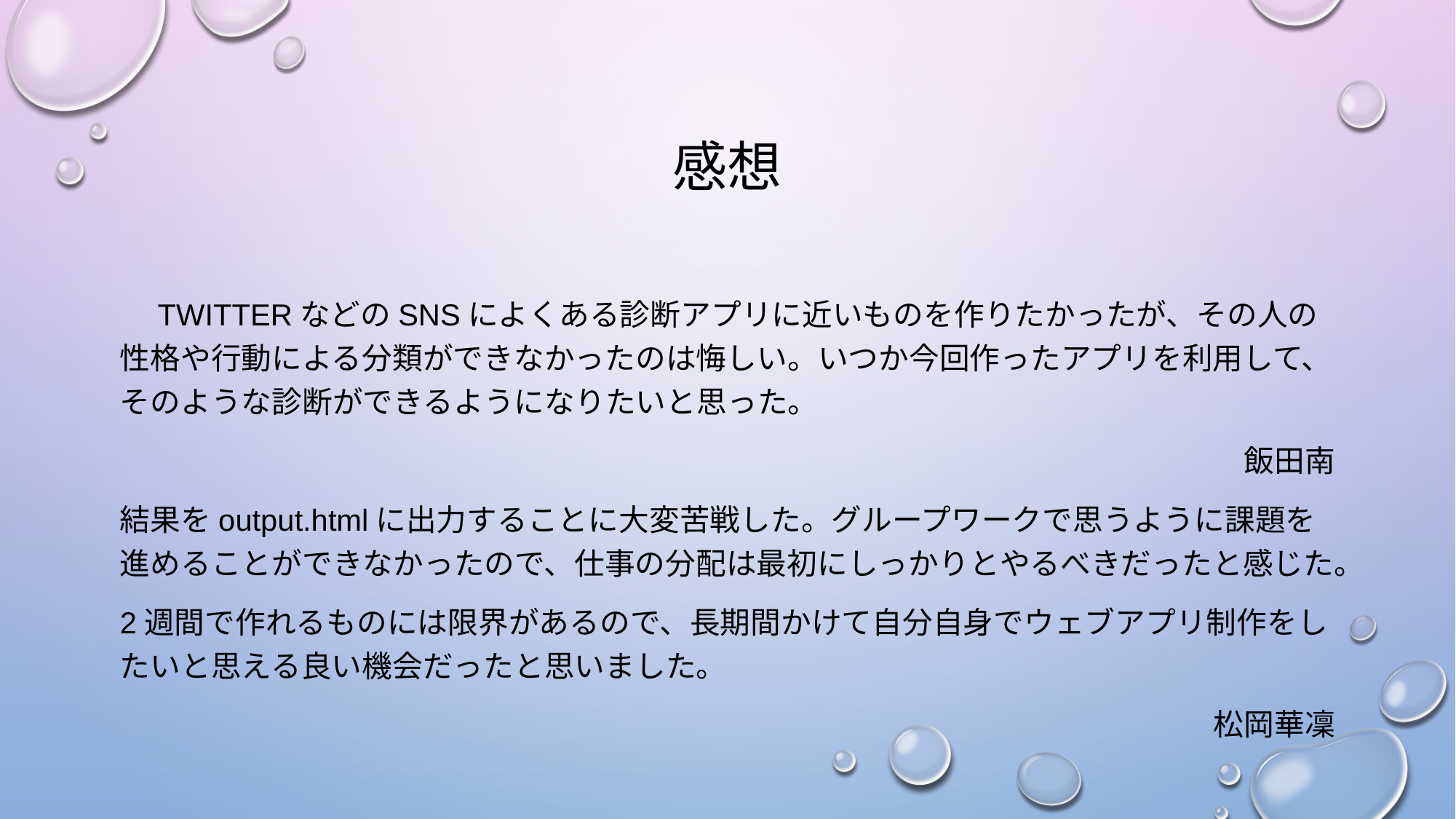

# 感想
　TwitterなどのSNSによくある診断アプリに近いものを作りたかったが、その人の性格や行動による分類ができなかったのは悔しい。いつか今回作ったアプリを利用して、そのような診断ができるようになりたいと思った。
飯田南
結果をoutput.htmlに出力することに大変苦戦した。グループワークで思うように課題を進めることができなかったので、仕事の分配は最初にしっかりとやるべきだったと感じた。
2週間で作れるものには限界があるので、長期間かけて自分自身でウェブアプリ制作をしたいと思える良い機会だったと思いました。
松岡華凜